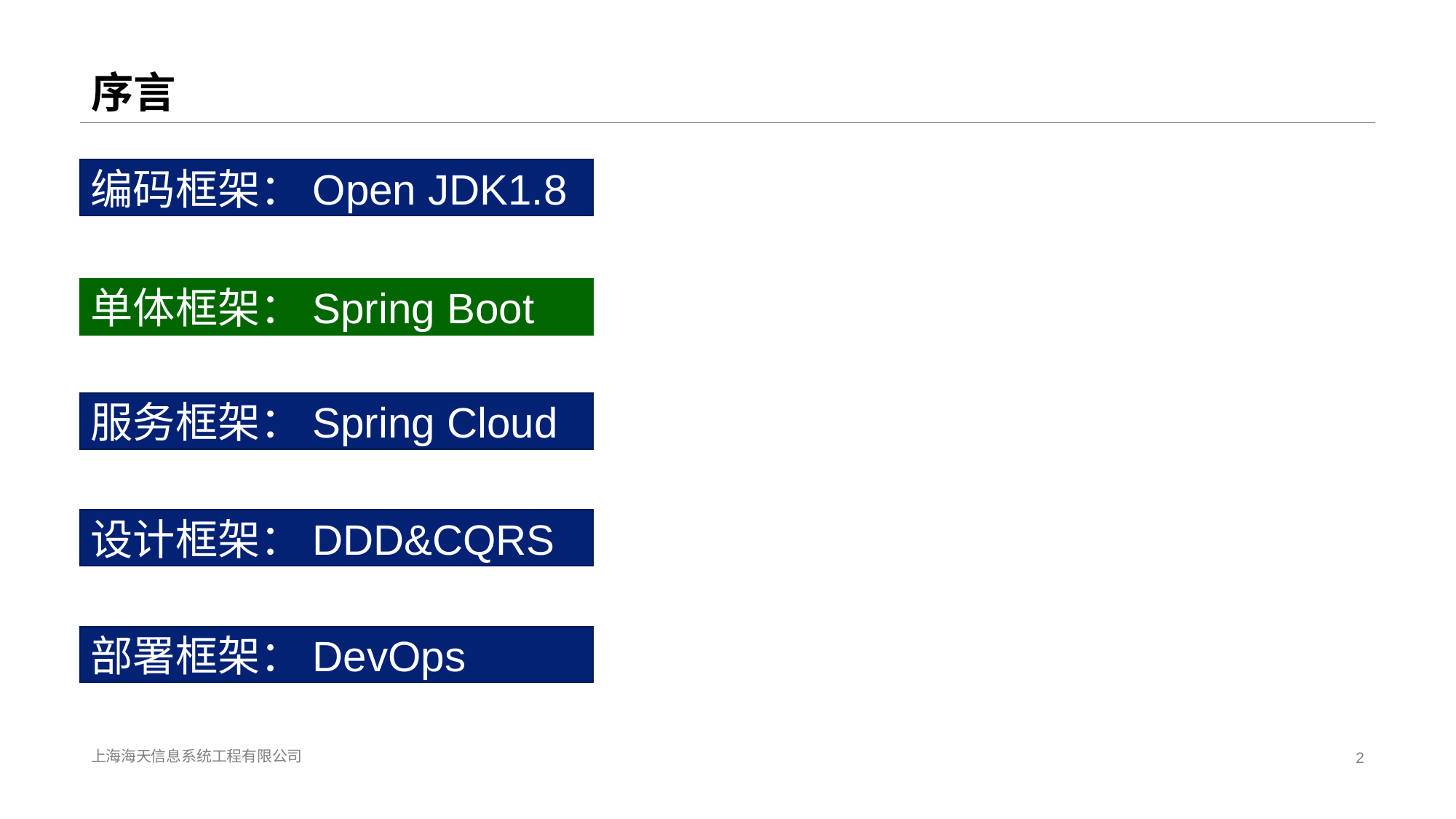

# 序言
编码框架：Open JDK1.8
单体框架：Spring Boot
服务框架：Spring Cloud
设计框架：DDD&CQRS
部署框架：DevOps
上海海天信息系统工程有限公司
2